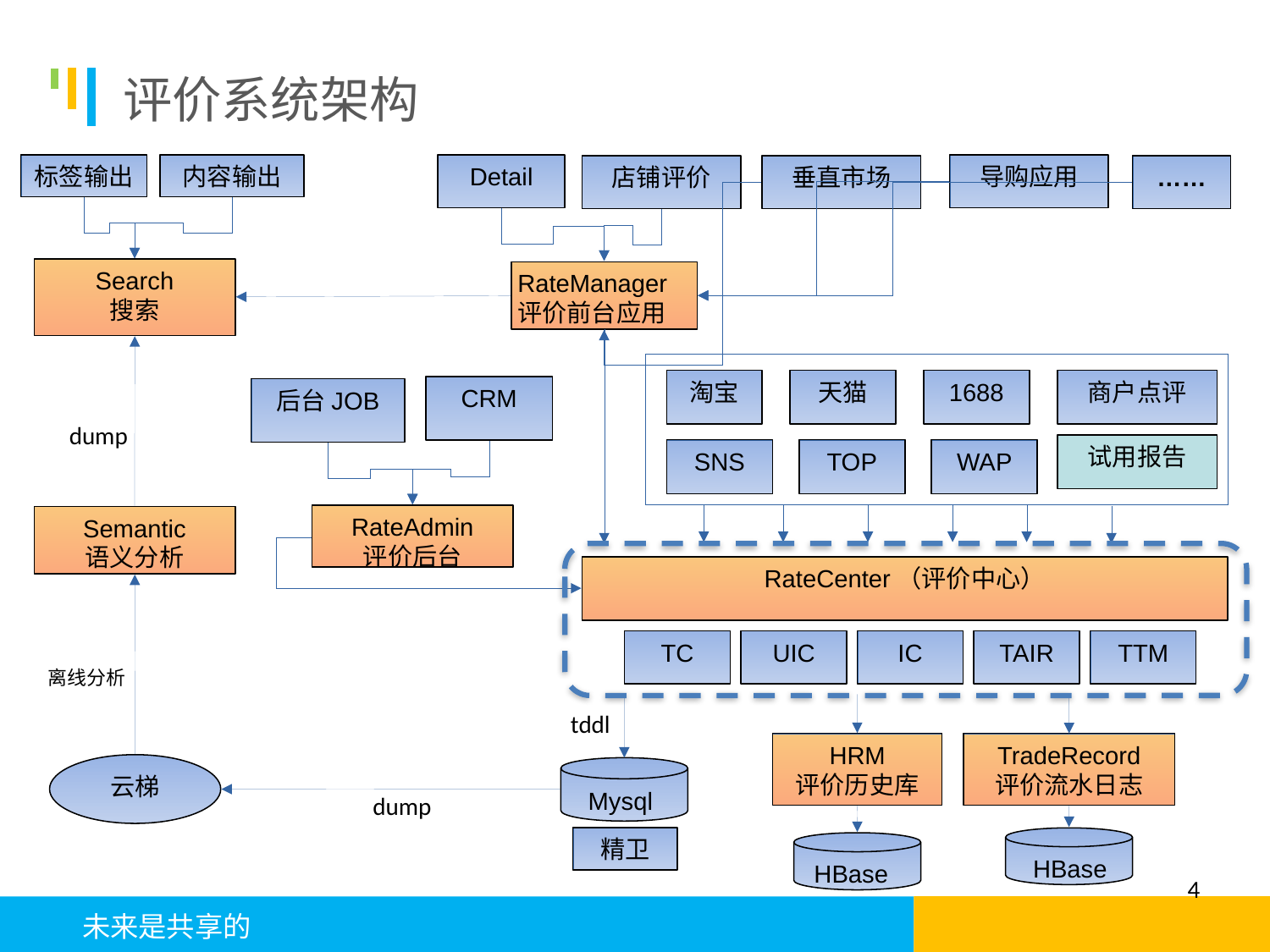

# 评价系统架构

标签输出

内容输出

Detail

导购应用

店铺评价

垂直市场

……

Search
搜索

RateManager
评价前台应用

淘宝

天猫

1688

商户点评

CRM

后台JOB
dump

试用报告

SNS

TOP

WAP

RateAdmin
评价后台

Semantic
语义分析

RateCenter（评价中心）

TC

UIC

IC

TAIR

TTM
离线分析

tddl

HRM
评价历史库

TradeRecord
评价流水日志

云梯

   Mysql
dump

   HBase

精卫

  HBase
4

            未来是共享的